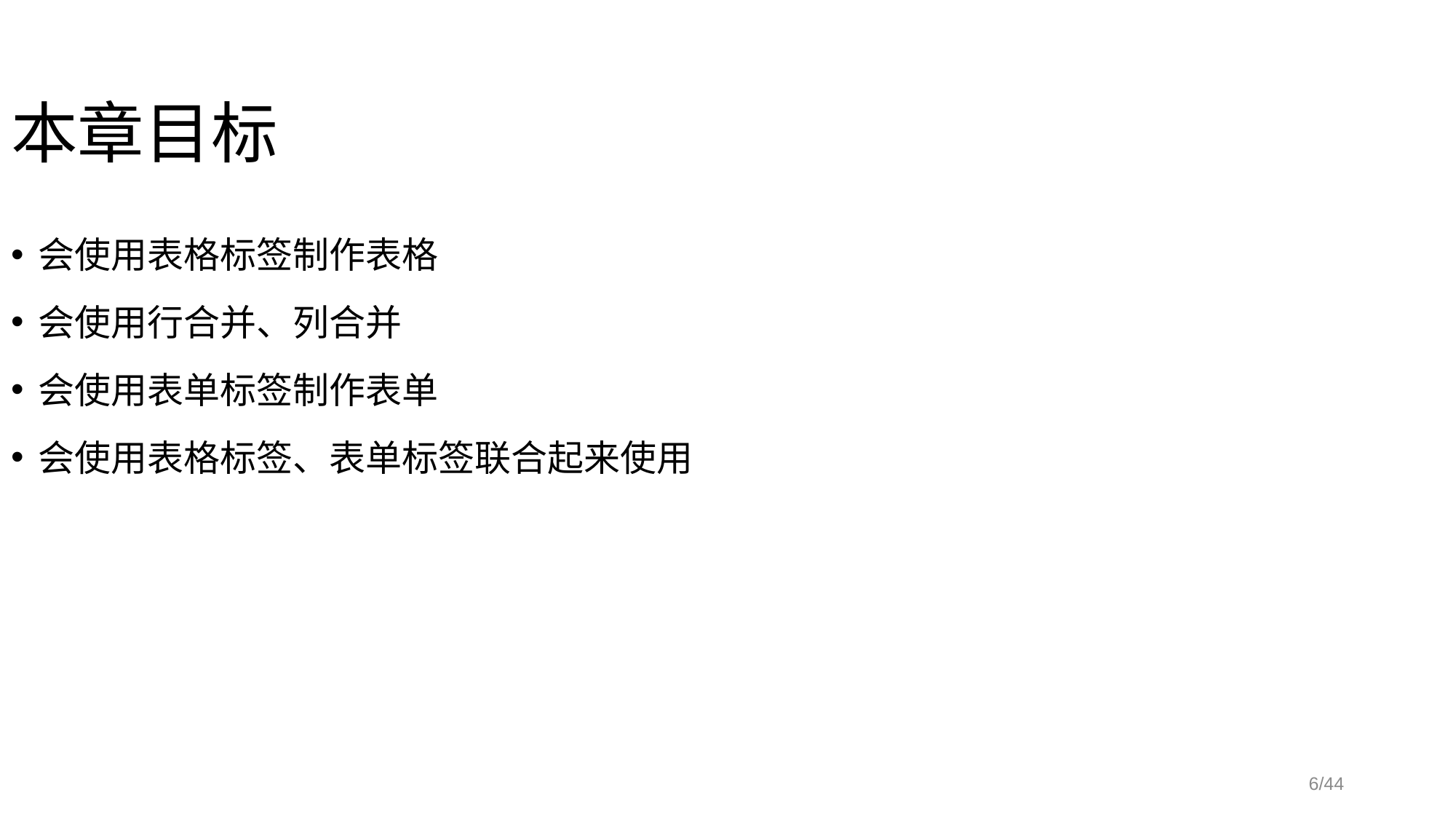

本章目标
会使用表格标签制作表格
会使用行合并、列合并
会使用表单标签制作表单
会使用表格标签、表单标签联合起来使用
6/44